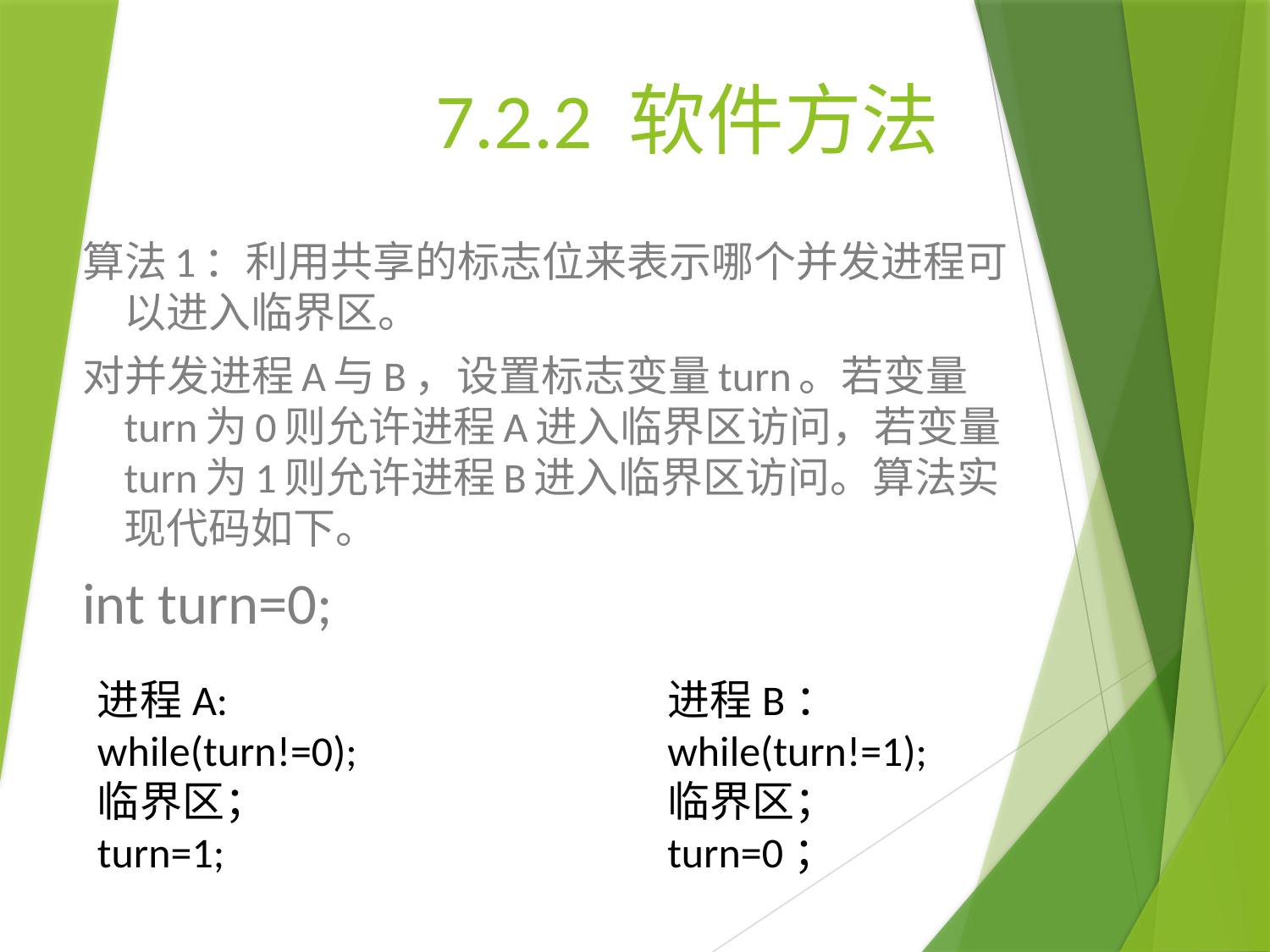

# 7.2.2 软件方法
算法1：利用共享的标志位来表示哪个并发进程可以进入临界区。
对并发进程A与B，设置标志变量turn。若变量turn为0则允许进程A进入临界区访问，若变量turn为1则允许进程B进入临界区访问。算法实现代码如下。
int turn=0;
进程A:
while(turn!=0);
临界区；
turn=1;
进程B：
while(turn!=1);
临界区；
turn=0；